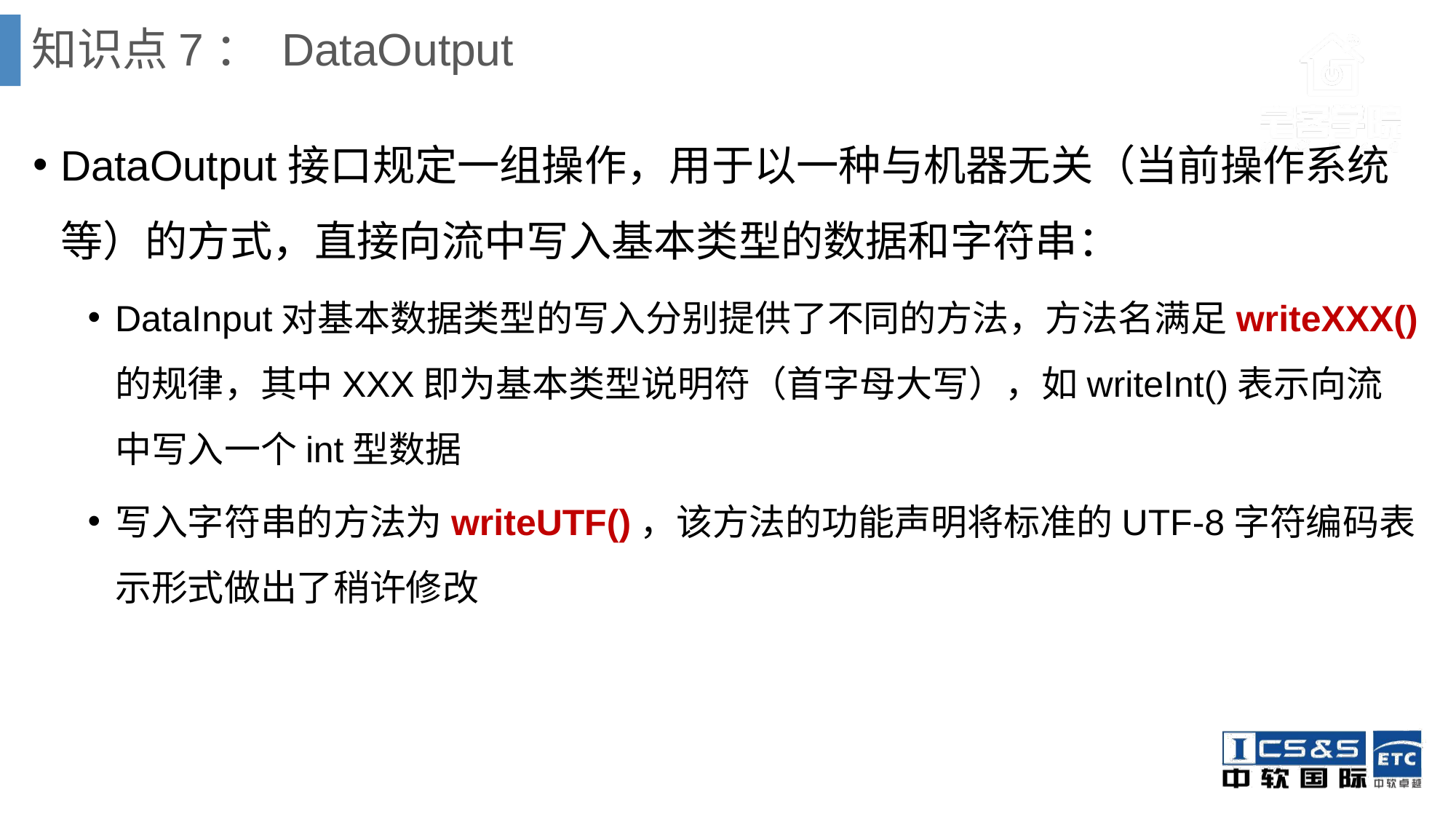

# 知识点7： DataOutput
DataOutput接口规定一组操作，用于以一种与机器无关（当前操作系统等）的方式，直接向流中写入基本类型的数据和字符串：
DataInput对基本数据类型的写入分别提供了不同的方法，方法名满足writeXXX()的规律，其中XXX即为基本类型说明符（首字母大写），如writeInt()表示向流中写入一个int型数据
写入字符串的方法为writeUTF()，该方法的功能声明将标准的UTF-8字符编码表示形式做出了稍许修改